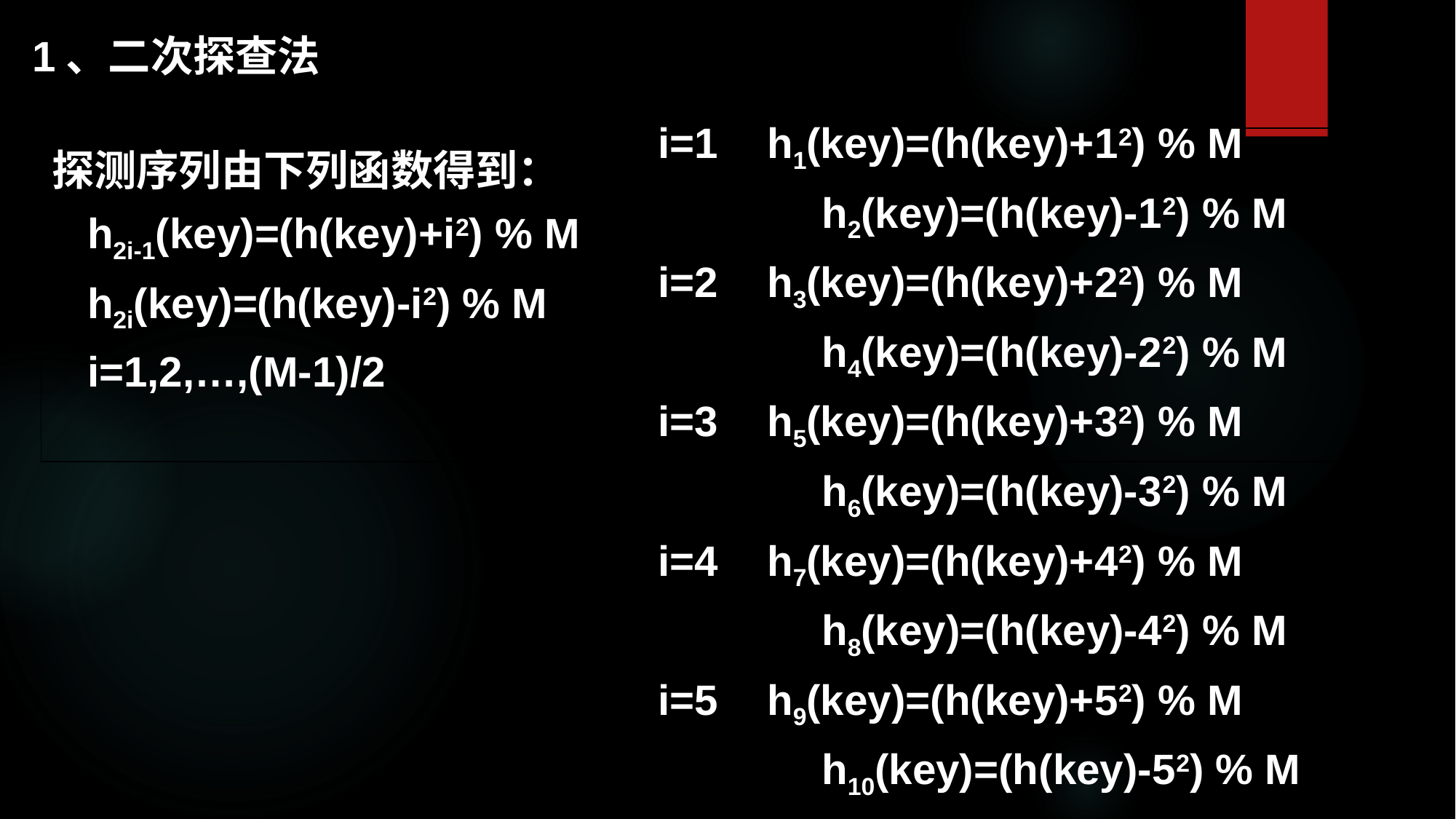

1、二次探查法
i=1	h1(key)=(h(key)+12) % M
	h2(key)=(h(key)-12) % M
i=2	h3(key)=(h(key)+22) % M
	h4(key)=(h(key)-22) % M
i=3	h5(key)=(h(key)+32) % M
	h6(key)=(h(key)-32) % M
i=4	h7(key)=(h(key)+42) % M
	h8(key)=(h(key)-42) % M
i=5	h9(key)=(h(key)+52) % M
	h10(key)=(h(key)-52) % M

探测序列由下列函数得到：
   h2i-1(key)=(h(key)+i2) % M
   h2i(key)=(h(key)-i2) % M
   i=1,2,…,(M-1)/2